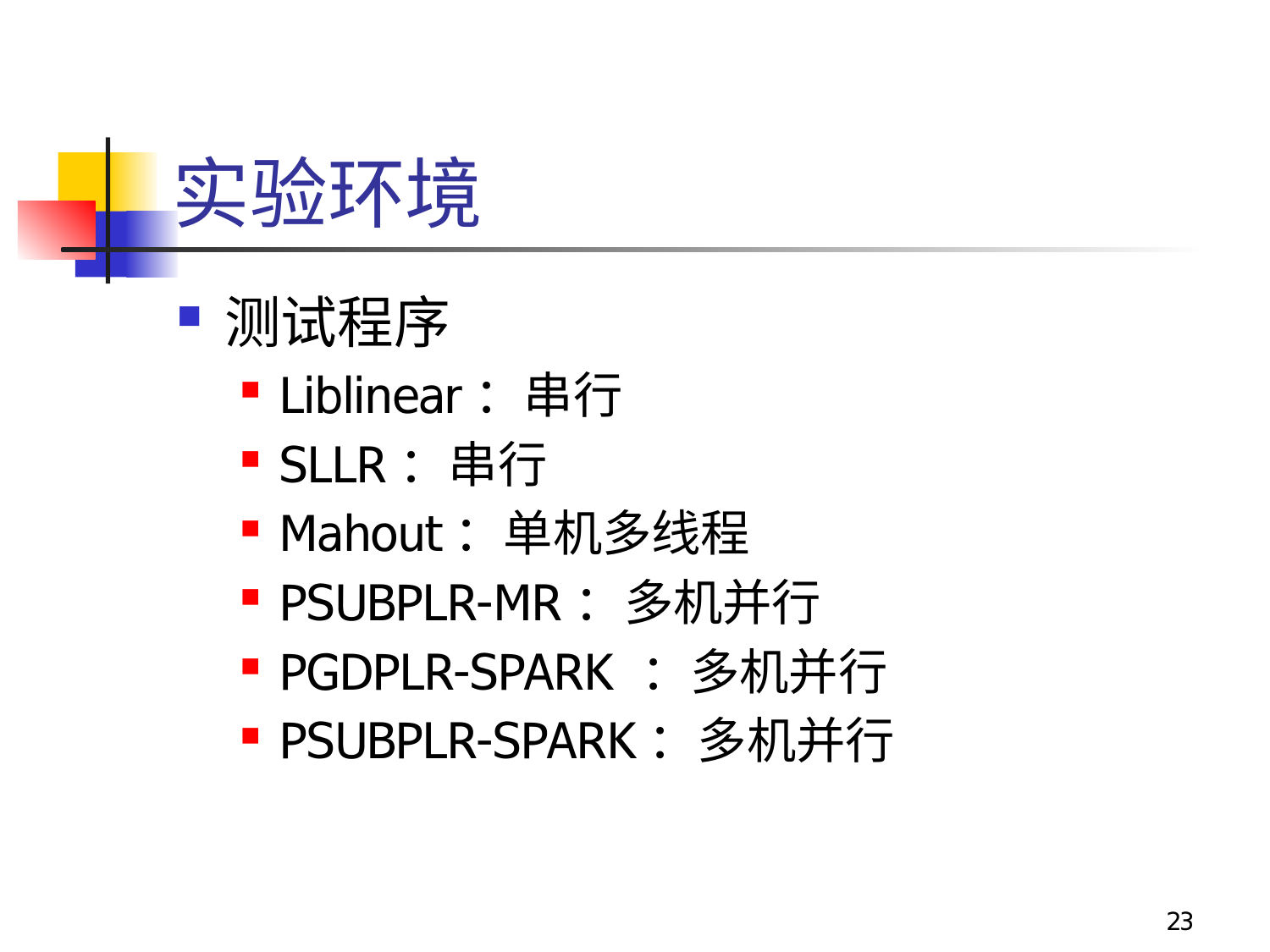

# 实验环境
测试程序
Liblinear：串行
SLLR：串行
Mahout：单机多线程
PSUBPLR-MR：多机并行
PGDPLR-SPARK ：多机并行
PSUBPLR-SPARK：多机并行

23